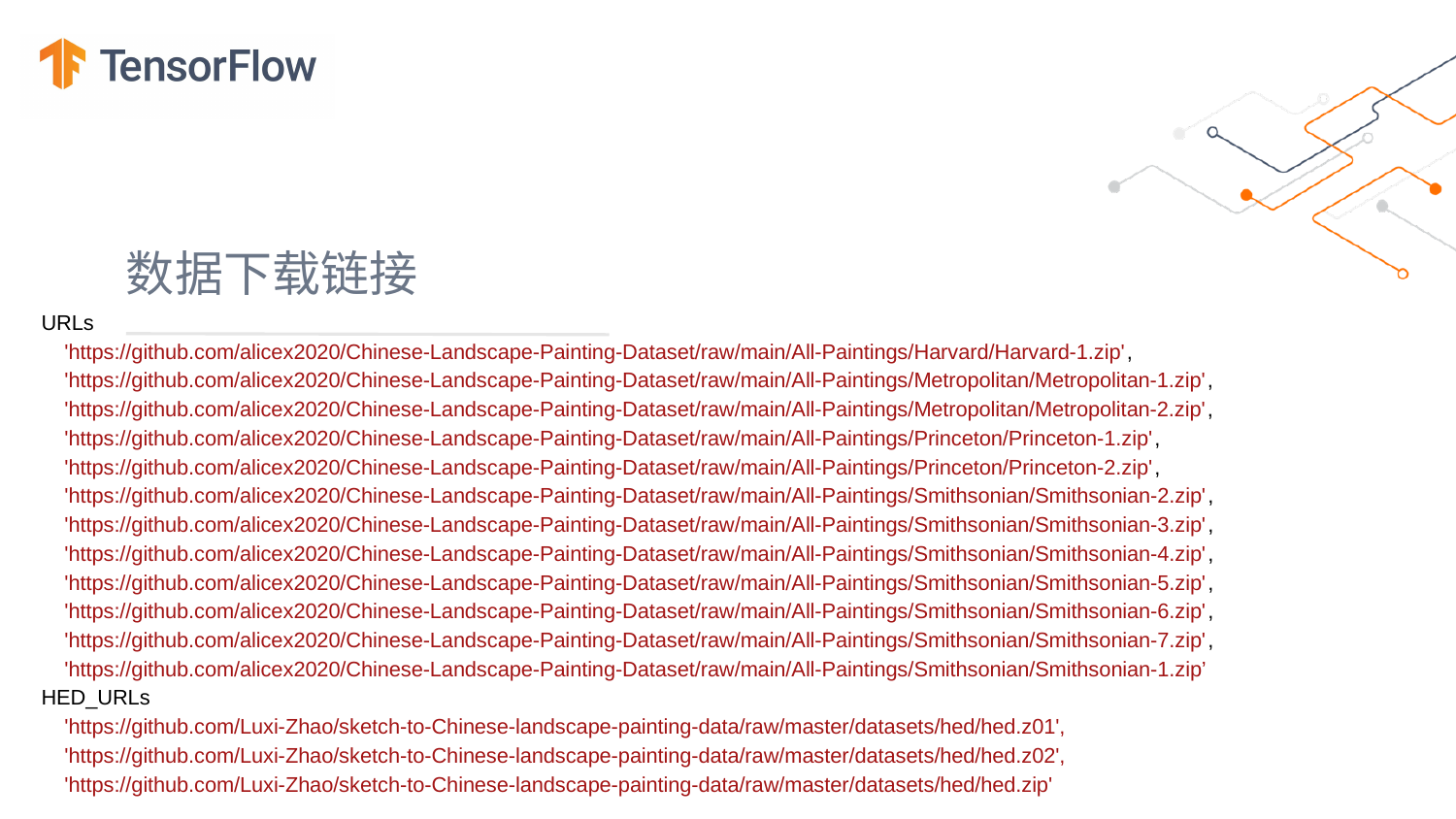

数据下载链接
URLs
    'https://github.com/alicex2020/Chinese-Landscape-Painting-Dataset/raw/main/All-Paintings/Harvard/Harvard-1.zip',
    'https://github.com/alicex2020/Chinese-Landscape-Painting-Dataset/raw/main/All-Paintings/Metropolitan/Metropolitan-1.zip',
    'https://github.com/alicex2020/Chinese-Landscape-Painting-Dataset/raw/main/All-Paintings/Metropolitan/Metropolitan-2.zip',
    'https://github.com/alicex2020/Chinese-Landscape-Painting-Dataset/raw/main/All-Paintings/Princeton/Princeton-1.zip',
    'https://github.com/alicex2020/Chinese-Landscape-Painting-Dataset/raw/main/All-Paintings/Princeton/Princeton-2.zip',
    'https://github.com/alicex2020/Chinese-Landscape-Painting-Dataset/raw/main/All-Paintings/Smithsonian/Smithsonian-2.zip',
    'https://github.com/alicex2020/Chinese-Landscape-Painting-Dataset/raw/main/All-Paintings/Smithsonian/Smithsonian-3.zip',
    'https://github.com/alicex2020/Chinese-Landscape-Painting-Dataset/raw/main/All-Paintings/Smithsonian/Smithsonian-4.zip',
    'https://github.com/alicex2020/Chinese-Landscape-Painting-Dataset/raw/main/All-Paintings/Smithsonian/Smithsonian-5.zip',
    'https://github.com/alicex2020/Chinese-Landscape-Painting-Dataset/raw/main/All-Paintings/Smithsonian/Smithsonian-6.zip',
    'https://github.com/alicex2020/Chinese-Landscape-Painting-Dataset/raw/main/All-Paintings/Smithsonian/Smithsonian-7.zip',
    'https://github.com/alicex2020/Chinese-Landscape-Painting-Dataset/raw/main/All-Paintings/Smithsonian/Smithsonian-1.zip’
HED_URLs
    'https://github.com/Luxi-Zhao/sketch-to-Chinese-landscape-painting-data/raw/master/datasets/hed/hed.z01',
    'https://github.com/Luxi-Zhao/sketch-to-Chinese-landscape-painting-data/raw/master/datasets/hed/hed.z02',
    'https://github.com/Luxi-Zhao/sketch-to-Chinese-landscape-painting-data/raw/master/datasets/hed/hed.zip'